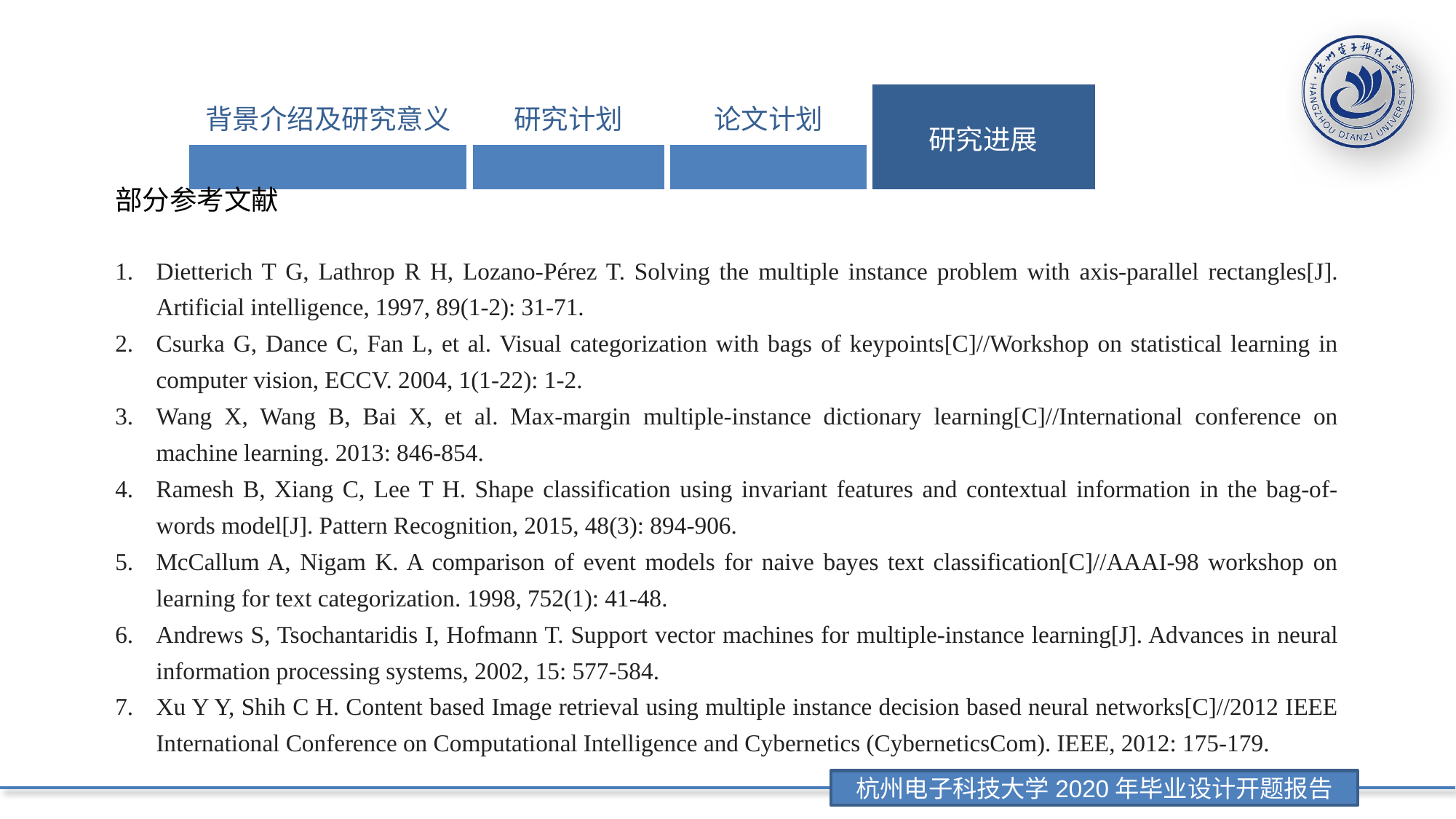

| 背景介绍及研究意义 | 研究计划 | 论文计划 | 研究进展 |
| --- | --- | --- | --- |
|  |  |  |  |
部分参考文献

Dietterich T G, Lathrop R H, Lozano-Pérez T. Solving the multiple instance problem with axis-parallel rectangles[J]. Artificial intelligence, 1997, 89(1-2): 31-71.
Csurka G, Dance C, Fan L, et al. Visual categorization with bags of keypoints[C]//Workshop on statistical learning in computer vision, ECCV. 2004, 1(1-22): 1-2.
Wang X, Wang B, Bai X, et al. Max-margin multiple-instance dictionary learning[C]//International conference on machine learning. 2013: 846-854.
Ramesh B, Xiang C, Lee T H. Shape classification using invariant features and contextual information in the bag-of-words model[J]. Pattern Recognition, 2015, 48(3): 894-906.
McCallum A, Nigam K. A comparison of event models for naive bayes text classification[C]//AAAI-98 workshop on learning for text categorization. 1998, 752(1): 41-48.
Andrews S, Tsochantaridis I, Hofmann T. Support vector machines for multiple-instance learning[J]. Advances in neural information processing systems, 2002, 15: 577-584.
Xu Y Y, Shih C H. Content based Image retrieval using multiple instance decision based neural networks[C]//2012 IEEE International Conference on Computational Intelligence and Cybernetics (CyberneticsCom). IEEE, 2012: 175-179.